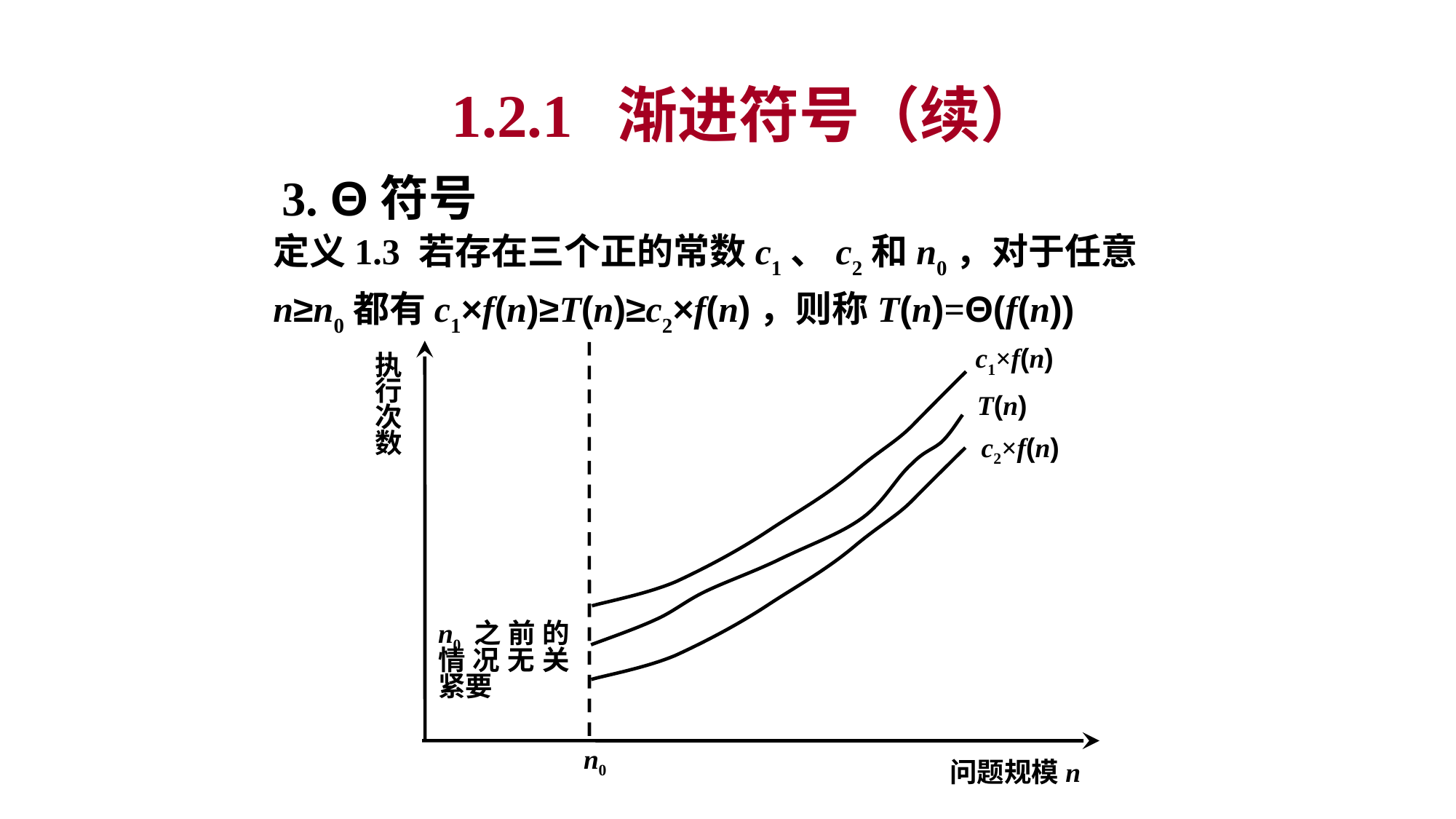

1.2.1  渐进符号（续）
3. Θ符号
定义1.3 若存在三个正的常数c1、c2和n0，对于任意n≥n0都有c1×f(n)≥T(n)≥c2×f(n)，则称T(n)=Θ(f(n))

c1×f(n)

执行次数

T(n)

c2×f(n)

n0之前的情况无关紧要

n0
问题规模n